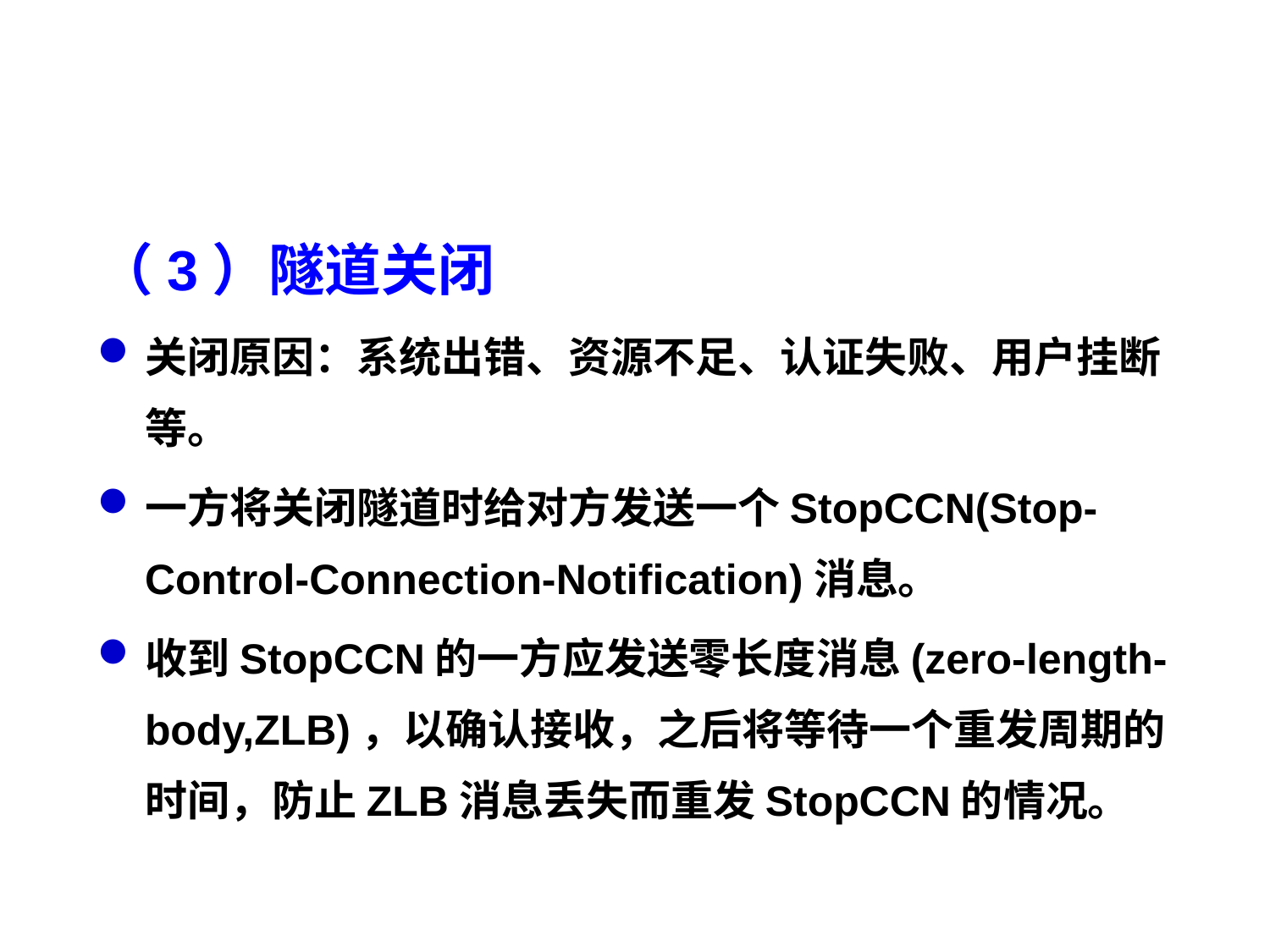

（3）隧道关闭
关闭原因：系统出错、资源不足、认证失败、用户挂断等。
一方将关闭隧道时给对方发送一个StopCCN(Stop-Control-Connection-Notification)消息。
收到StopCCN的一方应发送零长度消息(zero-length-body,ZLB)，以确认接收，之后将等待一个重发周期的时间，防止ZLB消息丢失而重发StopCCN的情况。